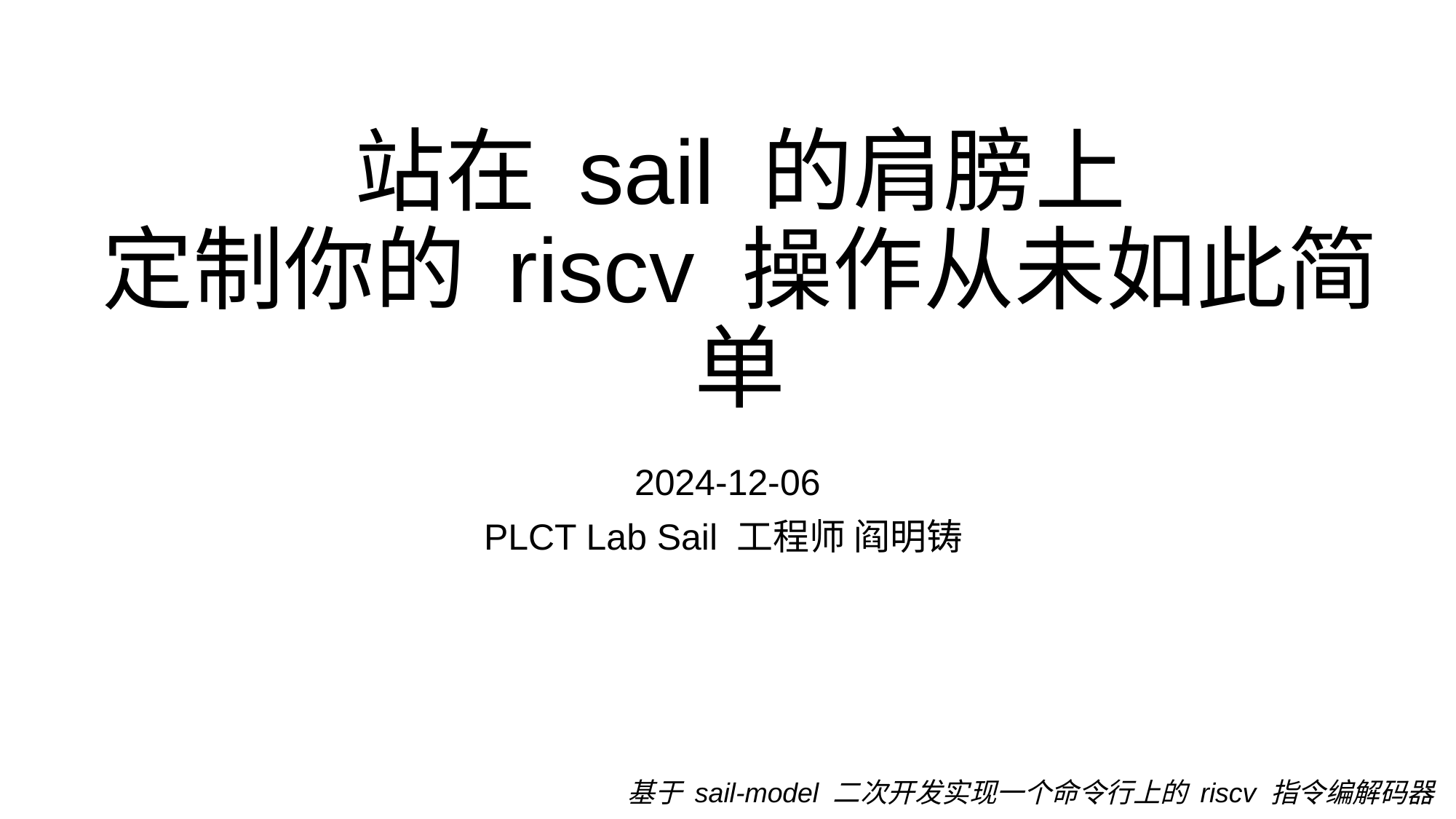

# 站在 sail 的肩膀上 定制你的 riscv 操作从未如此简单
2024-12-06
PLCT Lab Sail 工程师 阎明铸
基于 sail-model 二次开发实现一个命令行上的 riscv 指令编解码器